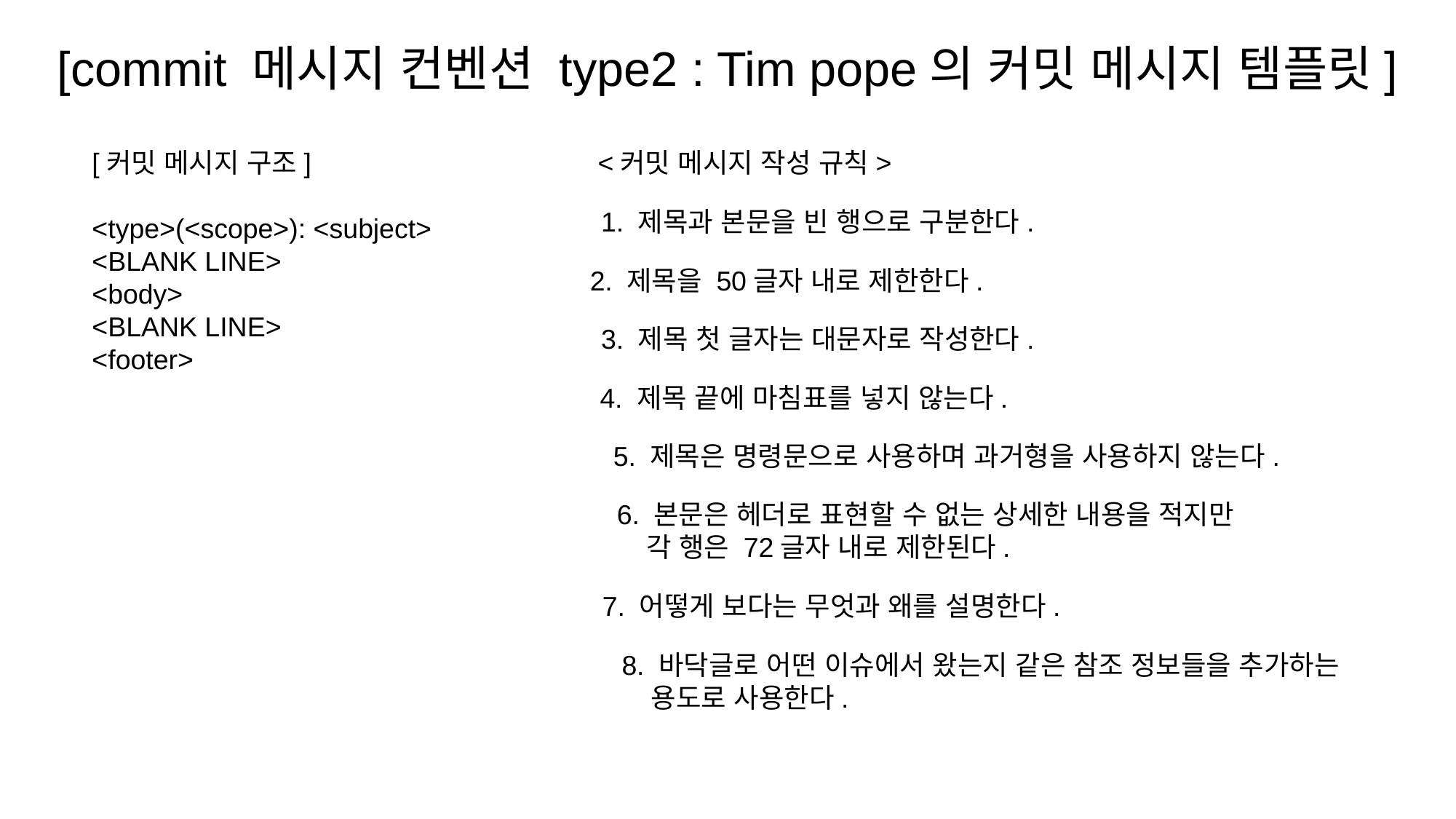

[commit 메시지 컨벤션 type2 : Tim pope의 커밋 메시지 템플릿]
[커밋 메시지 구조]

<type>(<scope>): <subject>
<BLANK LINE>
<body>
<BLANK LINE>
<footer>
<커밋 메시지 작성 규칙>
1. 제목과 본문을 빈 행으로 구분한다.
2. 제목을 50글자 내로 제한한다.
3. 제목 첫 글자는 대문자로 작성한다.
4. 제목 끝에 마침표를 넣지 않는다.
5. 제목은 명령문으로 사용하며 과거형을 사용하지 않는다.
6. 본문은 헤더로 표현할 수 없는 상세한 내용을 적지만
   각 행은 72글자 내로 제한된다.
7. 어떻게 보다는 무엇과 왜를 설명한다.
8. 바닥글로 어떤 이슈에서 왔는지 같은 참조 정보들을 추가하는
   용도로 사용한다.